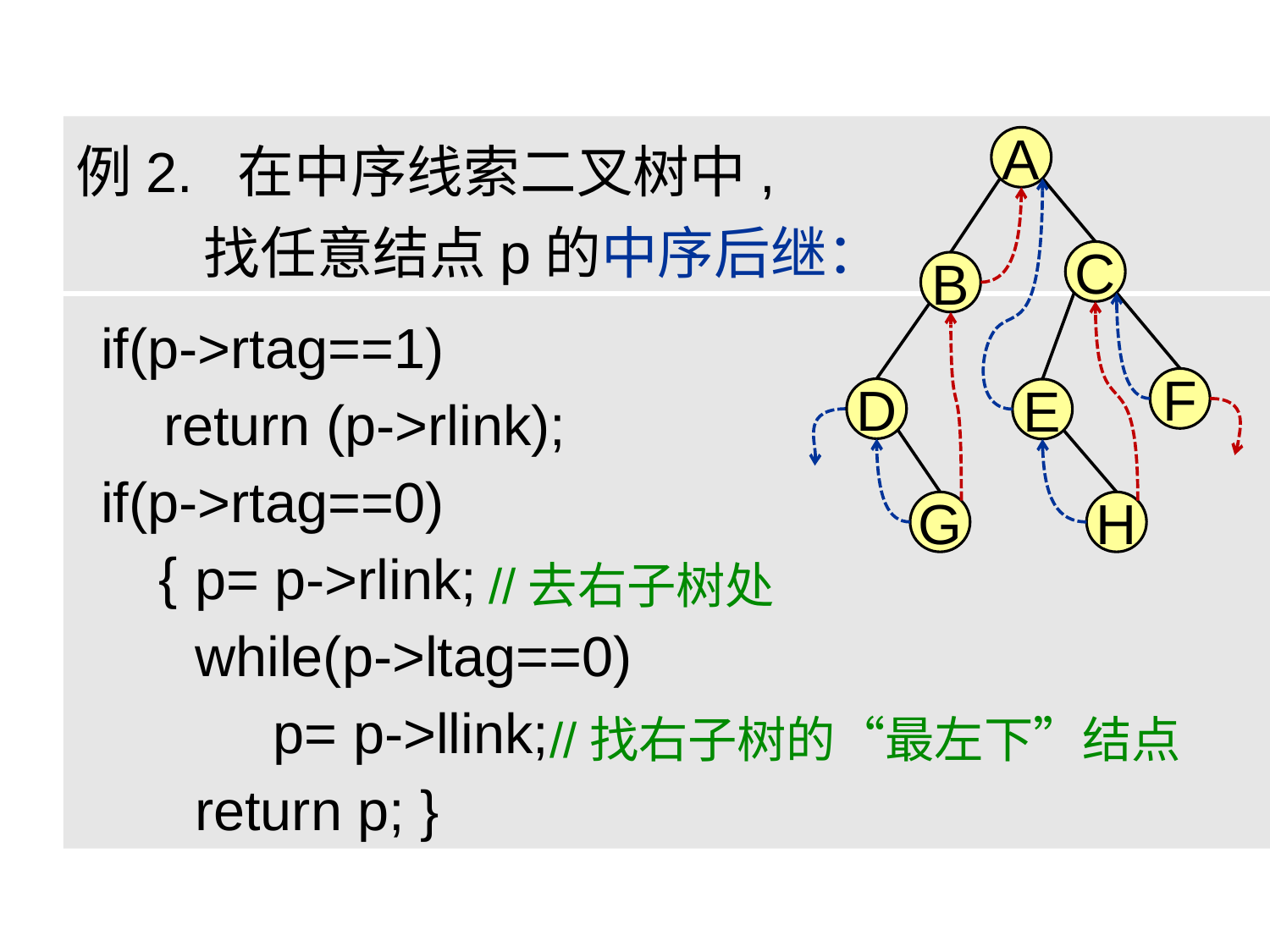

例2.  在中序线索二叉树中,
         找任意结点p的中序后继：
A
C
B
if(p->rtag==1)
    return (p->rlink);
if(p->rtag==0)
      p= p->rlink;
      while(p->ltag==0)
           p= p->llink;
      return p; }
F
D
E
G
H
{
//去右子树处
//找右子树的“最左下”结点